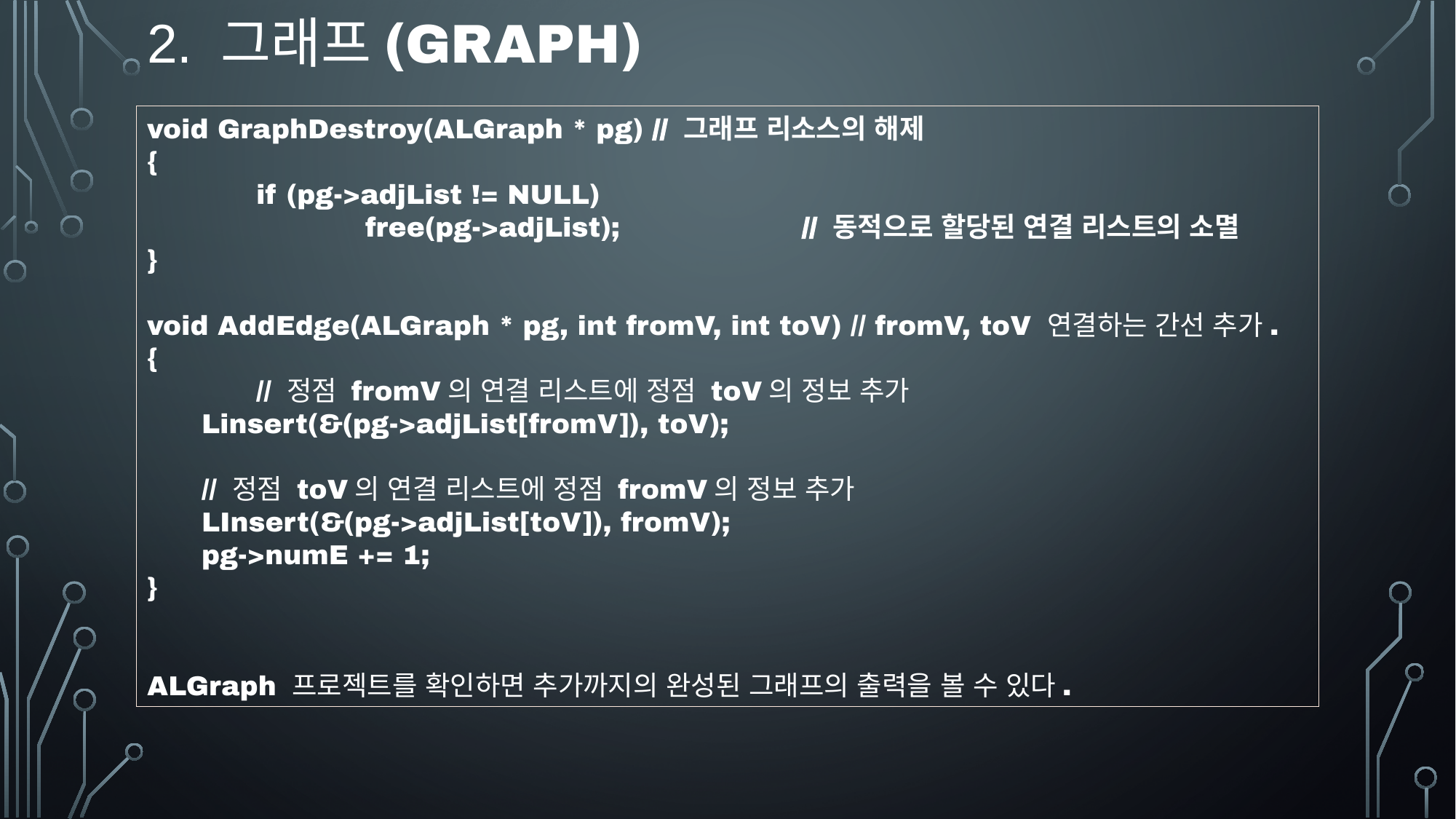

# 2. 그래프(Graph)
void GraphDestroy(ALGraph * pg) // 그래프 리소스의 해제
{
	if (pg->adjList != NULL)
		free(pg->adjList);		// 동적으로 할당된 연결 리스트의 소멸
}

void AddEdge(ALGraph * pg, int fromV, int toV) // fromV, toV 연결하는 간선 추가.
{
	// 정점 fromV의 연결 리스트에 정점 toV의 정보 추가
Linsert(&(pg->adjList[fromV]), toV);

// 정점 toV의 연결 리스트에 정점 fromV의 정보 추가
LInsert(&(pg->adjList[toV]), fromV);
pg->numE += 1;
}

ALGraph 프로젝트를 확인하면 추가까지의 완성된 그래프의 출력을 볼 수 있다.